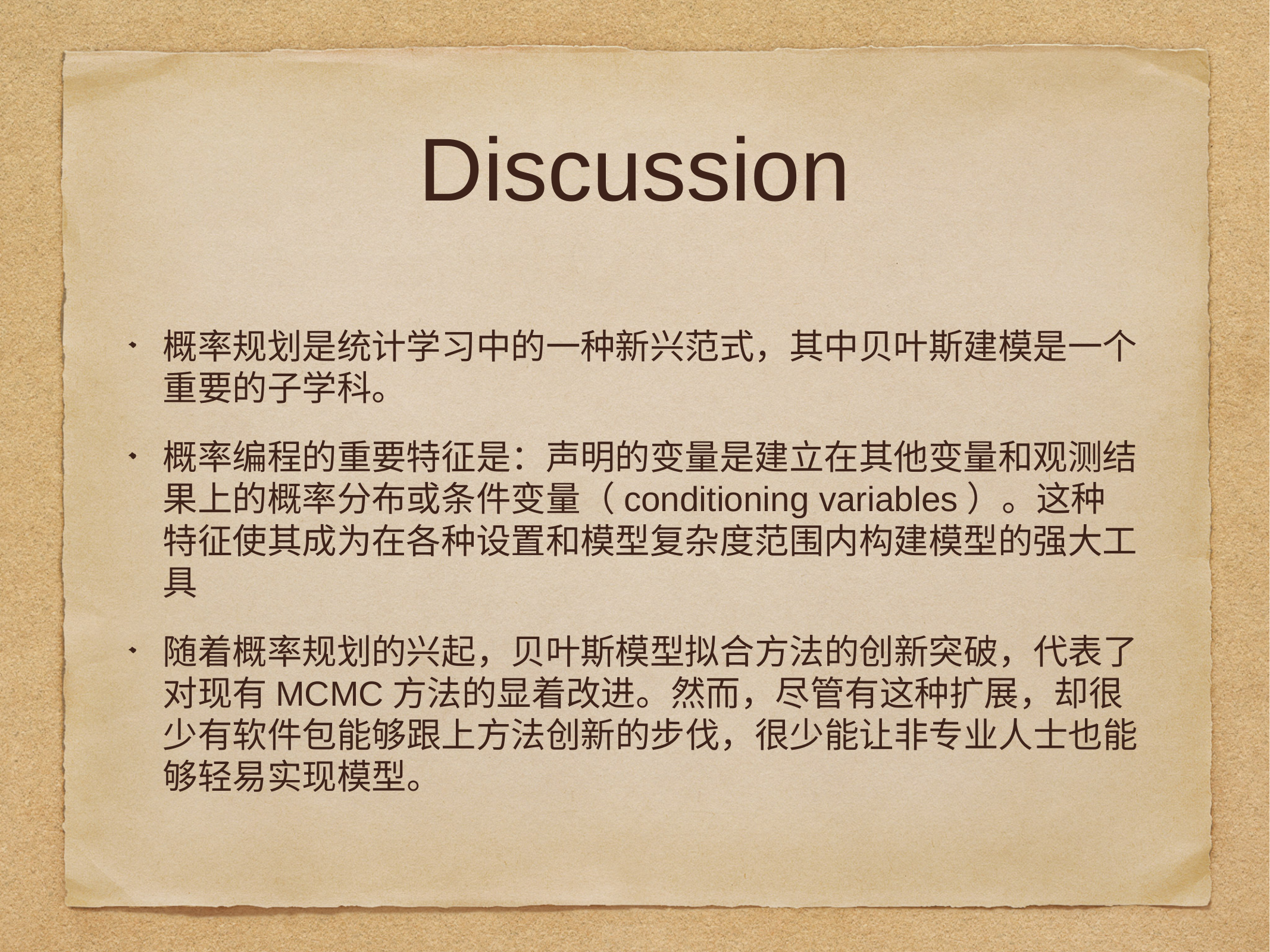

# Discussion
概率规划是统计学习中的一种新兴范式，其中贝叶斯建模是一个重要的子学科。
概率编程的重要特征是：声明的变量是建立在其他变量和观测结果上的概率分布或条件变量（conditioning variables）。这种特征使其成为在各种设置和模型复杂度范围内构建模型的强大工具
随着概率规划的兴起，贝叶斯模型拟合方法的创新突破，代表了对现有MCMC方法的显着改进。然而，尽管有这种扩展，却很少有软件包能够跟上方法创新的步伐，很少能让非专业人士也能够轻易实现模型。